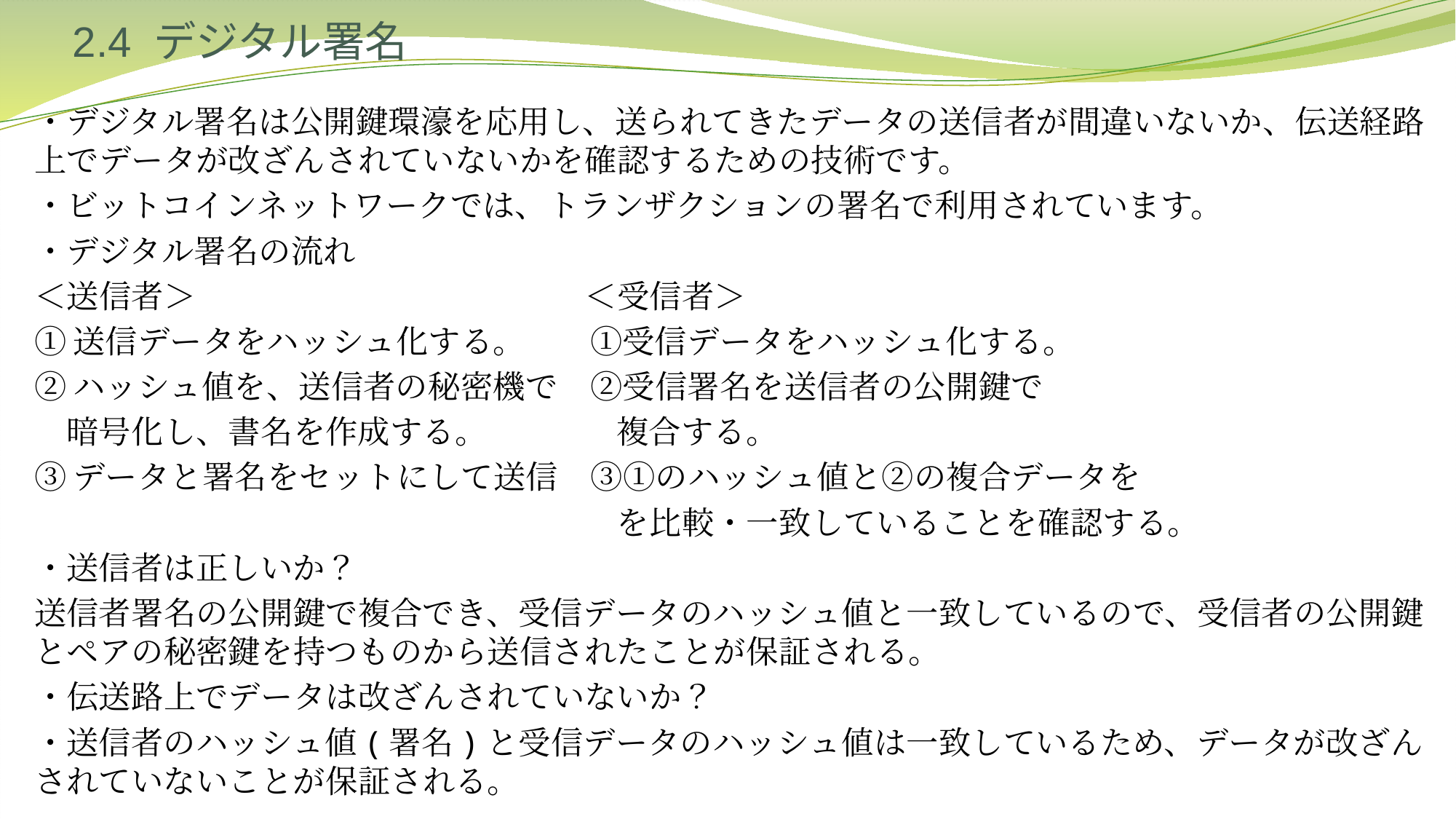

# 2.4 デジタル署名
・デジタル署名は公開鍵環濠を応用し、送られてきたデータの送信者が間違いないか、伝送経路上でデータが改ざんされていないかを確認するための技術です。
・ビットコインネットワークでは、トランザクションの署名で利用されています。
・デジタル署名の流れ
＜送信者＞　　　　　　　　　　　　＜受信者＞
①送信データをハッシュ化する。　　①受信データをハッシュ化する。
②ハッシュ値を、送信者の秘密機で　②受信署名を送信者の公開鍵で
　暗号化し、書名を作成する。　　　　複合する。
③データと署名をセットにして送信　③①のハッシュ値と②の複合データを
　　　　　　　　　　　　　　　　　　を比較・一致していることを確認する。
・送信者は正しいか？
送信者署名の公開鍵で複合でき、受信データのハッシュ値と一致しているので、受信者の公開鍵とペアの秘密鍵を持つものから送信されたことが保証される。
・伝送路上でデータは改ざんされていないか？
・送信者のハッシュ値(署名)と受信データのハッシュ値は一致しているため、データが改ざんされていないことが保証される。